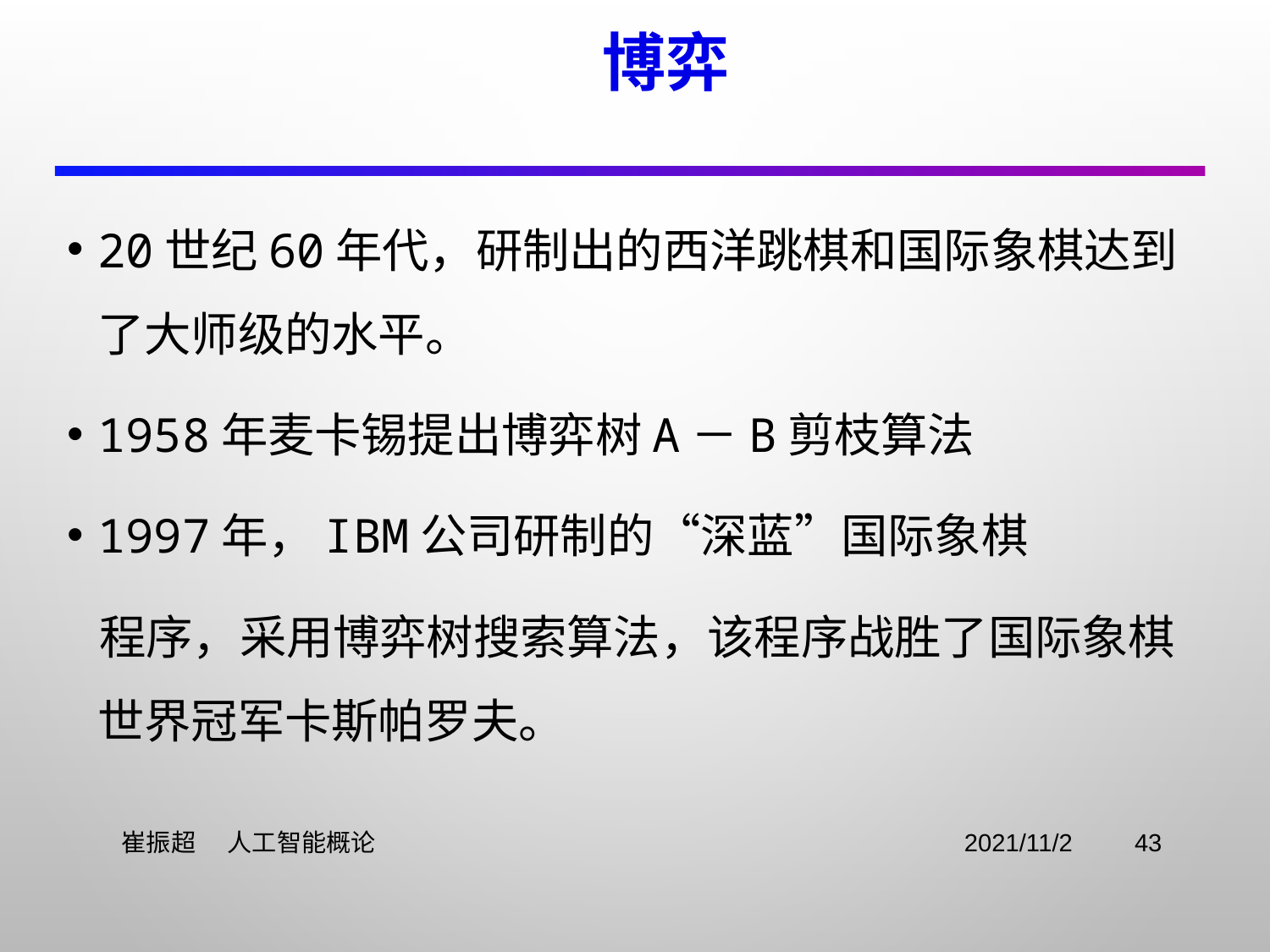

# 博弈
20世纪60年代，研制出的西洋跳棋和国际象棋达到了大师级的水平。
1958年麦卡锡提出博弈树α－β剪枝算法
1997年，IBM公司研制的“深蓝”国际象棋
  程序，采用博弈树搜索算法，该程序战胜了国际象棋世界冠军卡斯帕罗夫。
 崔振超    人工智能概论
2021/11/2
43